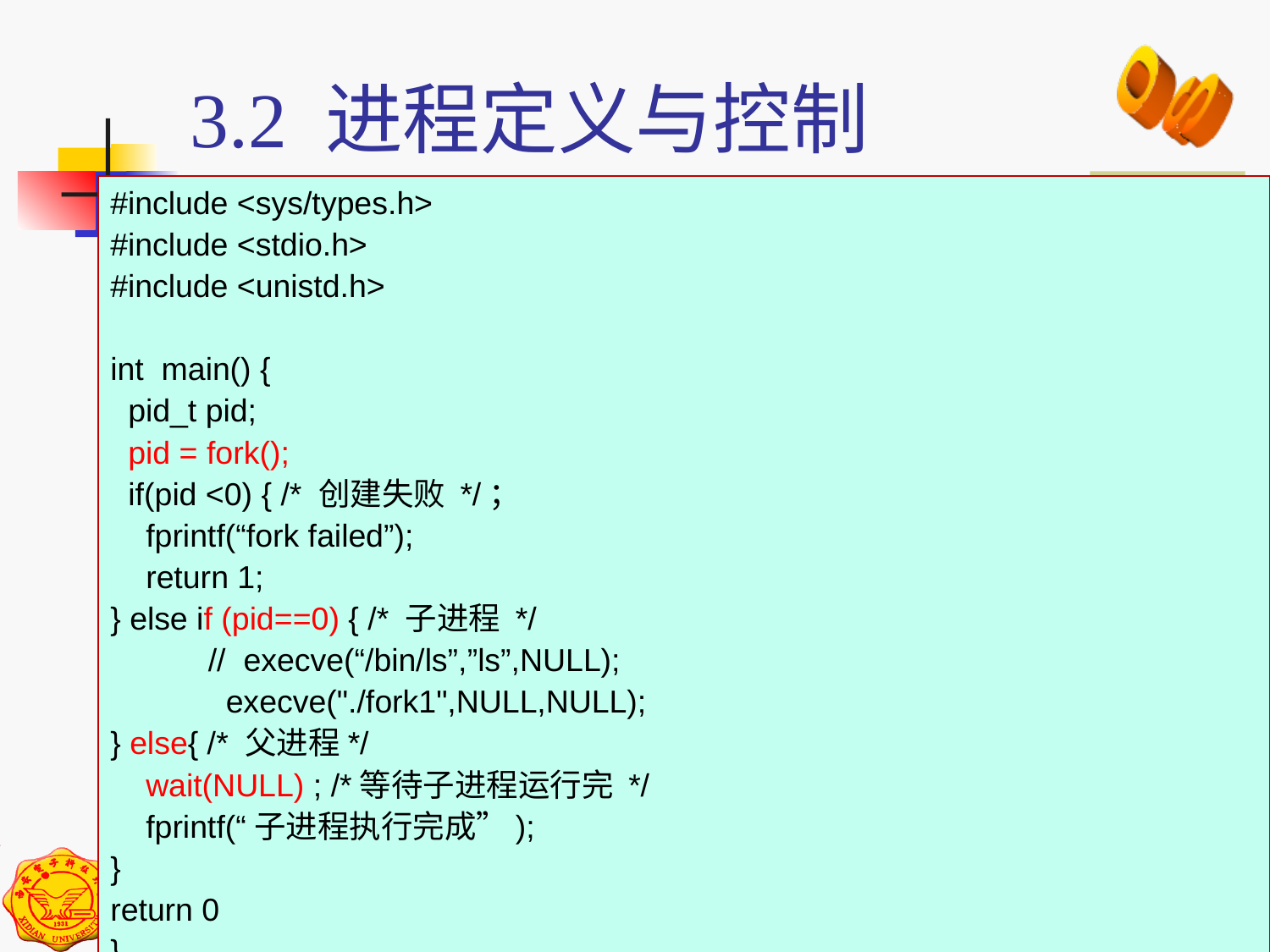

3.2 进程定义与控制
#include <sys/types.h>
#include <stdio.h>
#include <unistd.h>

int  main() {
  pid_t pid;
  pid = fork();
  if(pid <0) { /* 创建失败 */；
    fprintf(“fork failed”);
    return 1;
} else if (pid==0) { /* 子进程 */
           //  execve(“/bin/ls”,”ls”,NULL);
             execve("./fork1",NULL,NULL);
} else{ /* 父进程*/
    wait(NULL) ; /*等待子进程运行完 */
    fprintf(“子进程执行完成”);
}
return 0
}

例1: Linux系统创建子进程
42